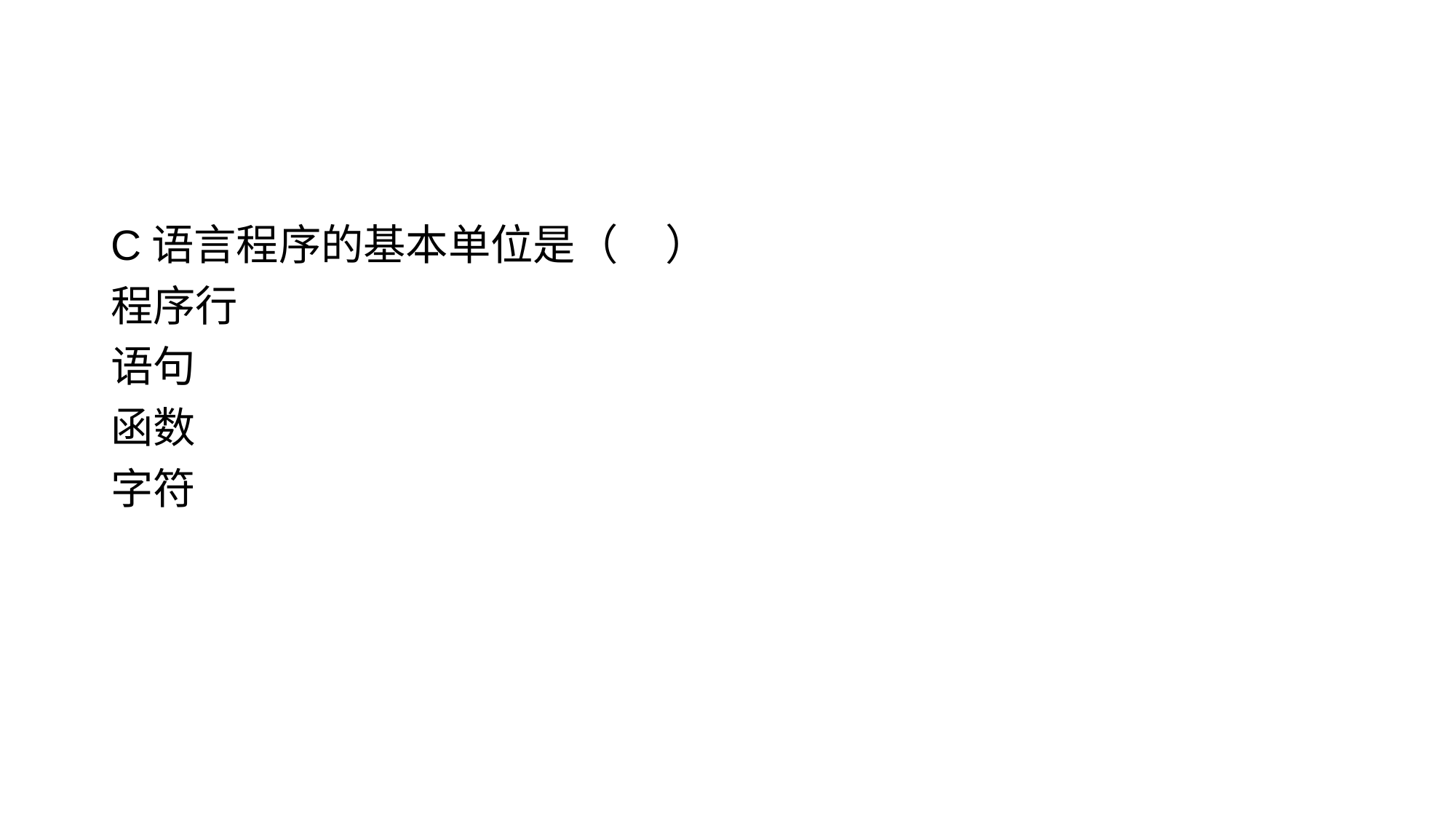

#
C语言程序的基本单位是（     ）
程序行
语句
函数
字符